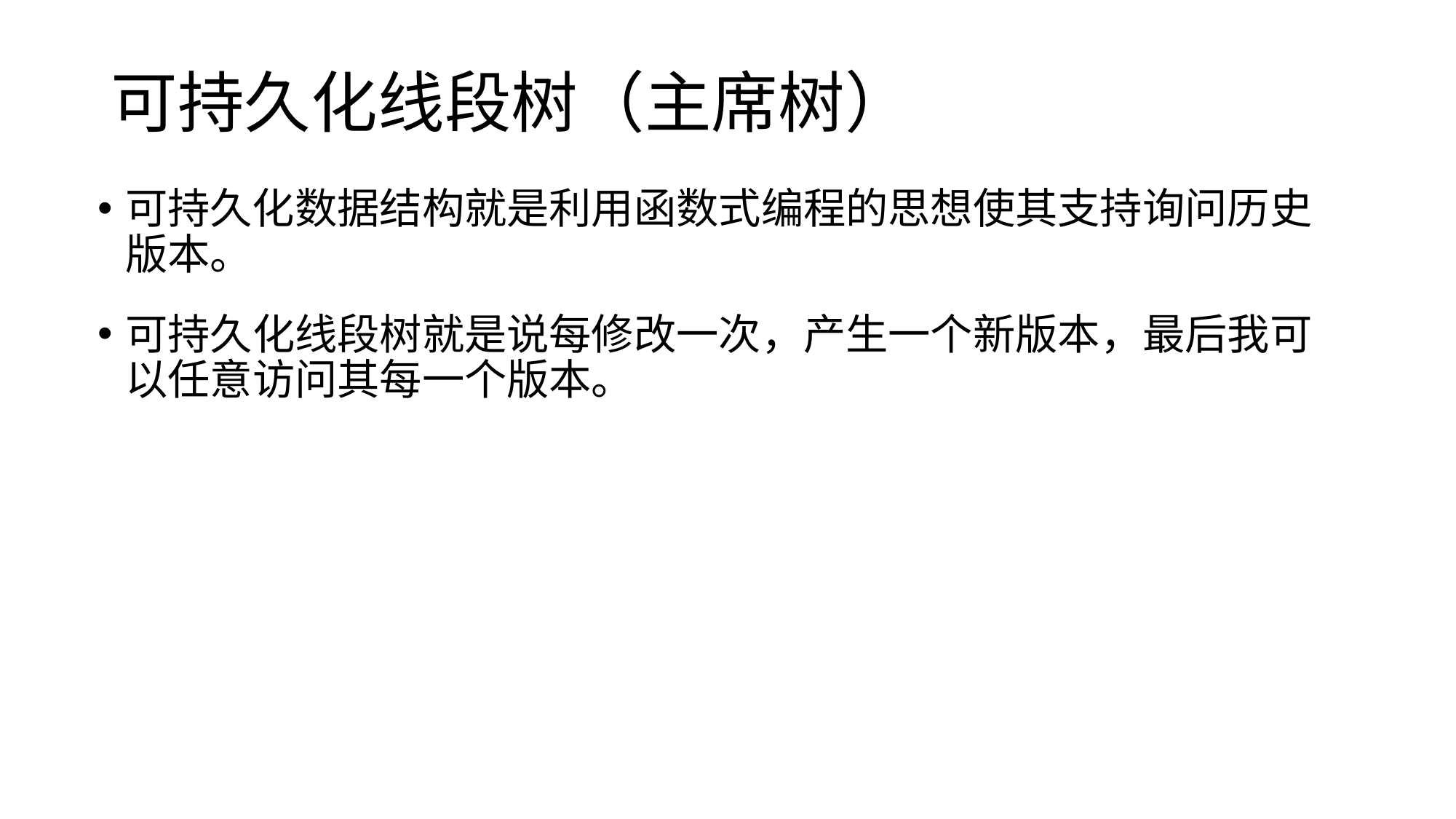

# 可持久化线段树（主席树）
可持久化数据结构就是利用函数式编程的思想使其支持询问历史版本。
可持久化线段树就是说每修改一次，产生一个新版本，最后我可以任意访问其每一个版本。